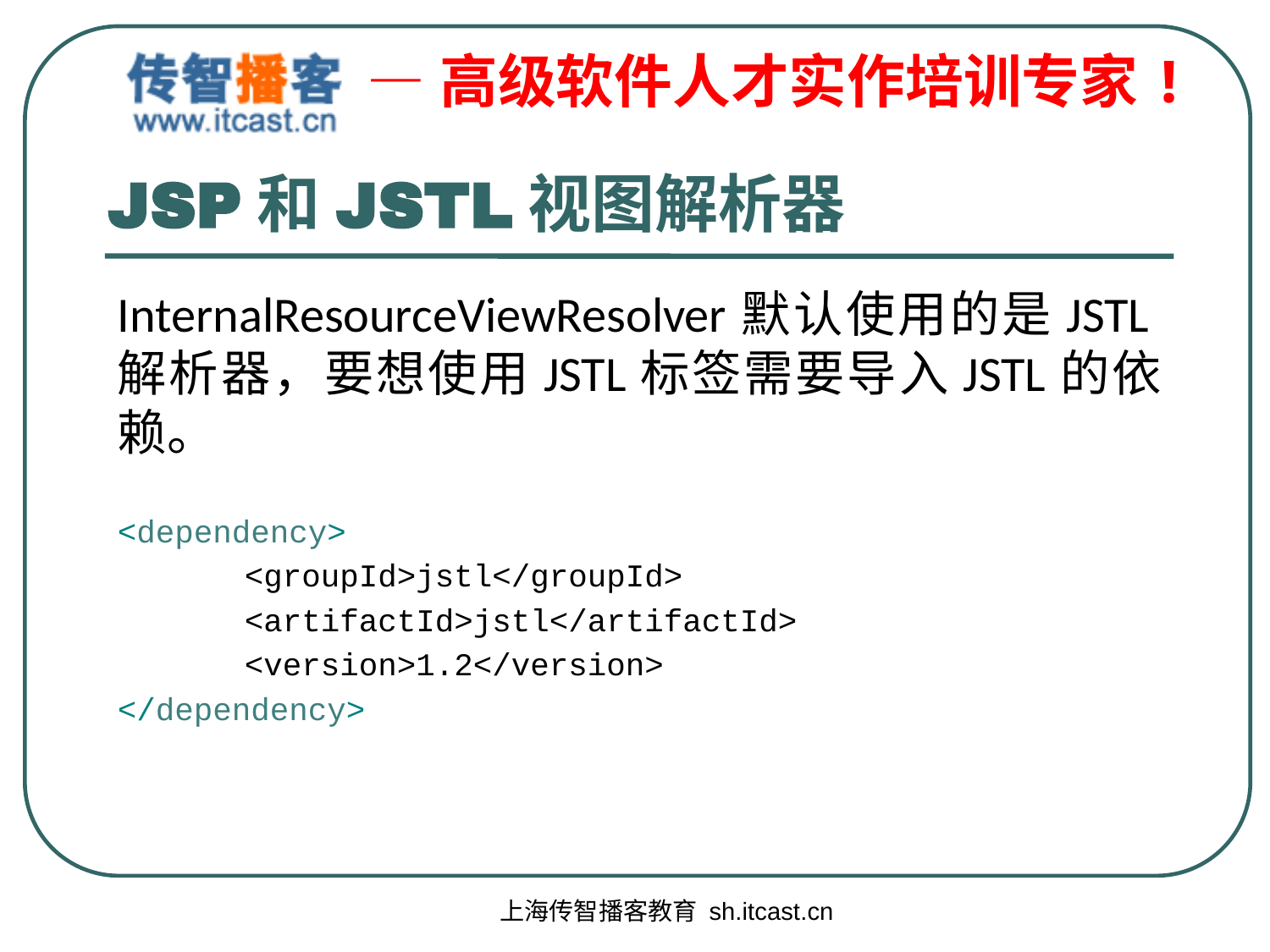

# JSP和JSTL视图解析器
InternalResourceViewResolver默认使用的是JSTL解析器，要想使用JSTL标签需要导入JSTL的依赖。

<dependency>
	<groupId>jstl</groupId>
	<artifactId>jstl</artifactId>
	<version>1.2</version>
</dependency>

上海传智播客教育 sh.itcast.cn